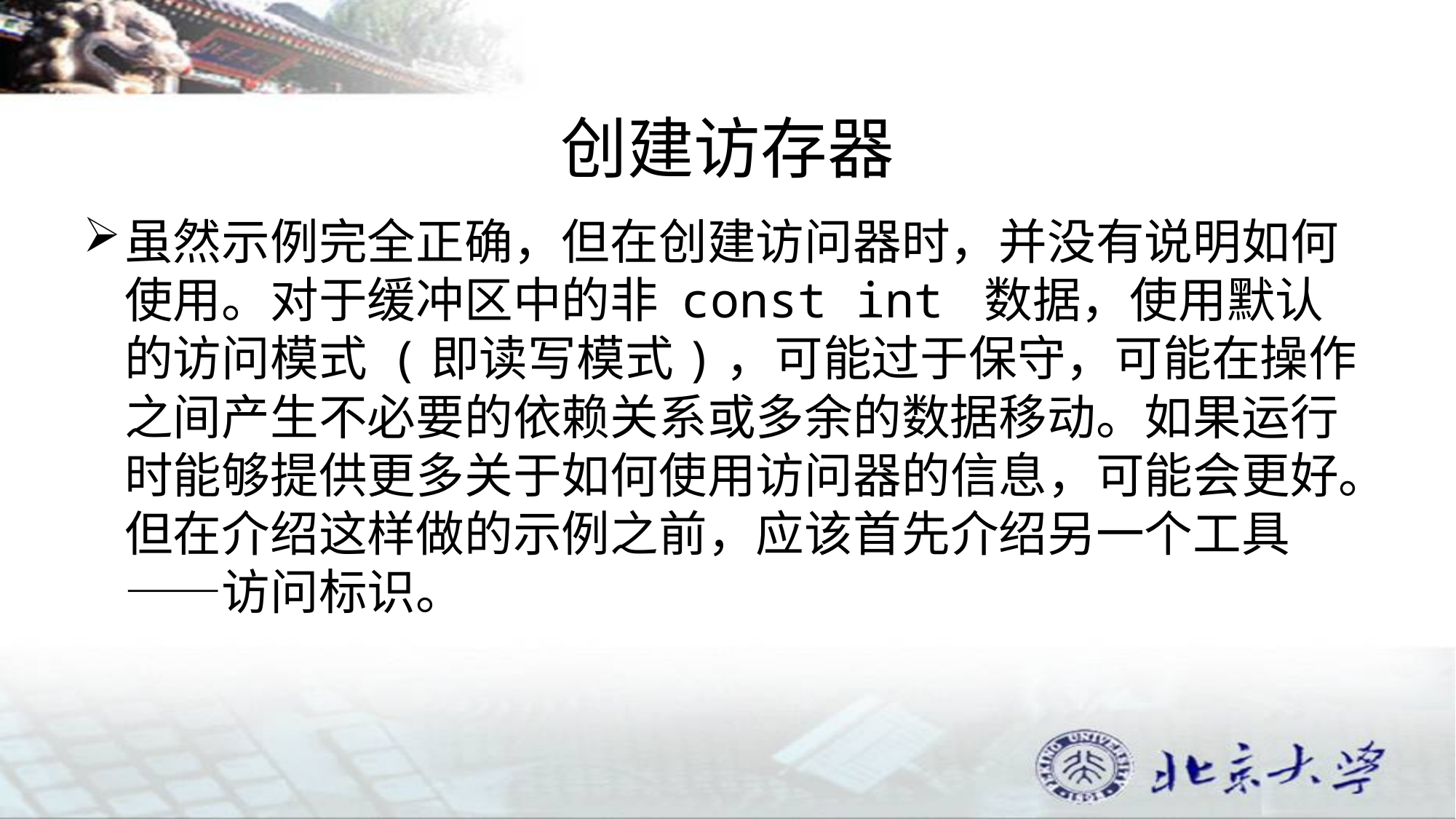

# 创建访存器
虽然示例完全正确，但在创建访问器时，并没有说明如何使用。对于缓冲区中的非 const int 数据，使用默认的访问模式 (即读写模式)，可能过于保守，可能在操作之间产生不必要的依赖关系或多余的数据移动。如果运行时能够提供更多关于如何使用访问器的信息，可能会更好。但在介绍这样做的示例之前，应该首先介绍另一个工具——访问标识。